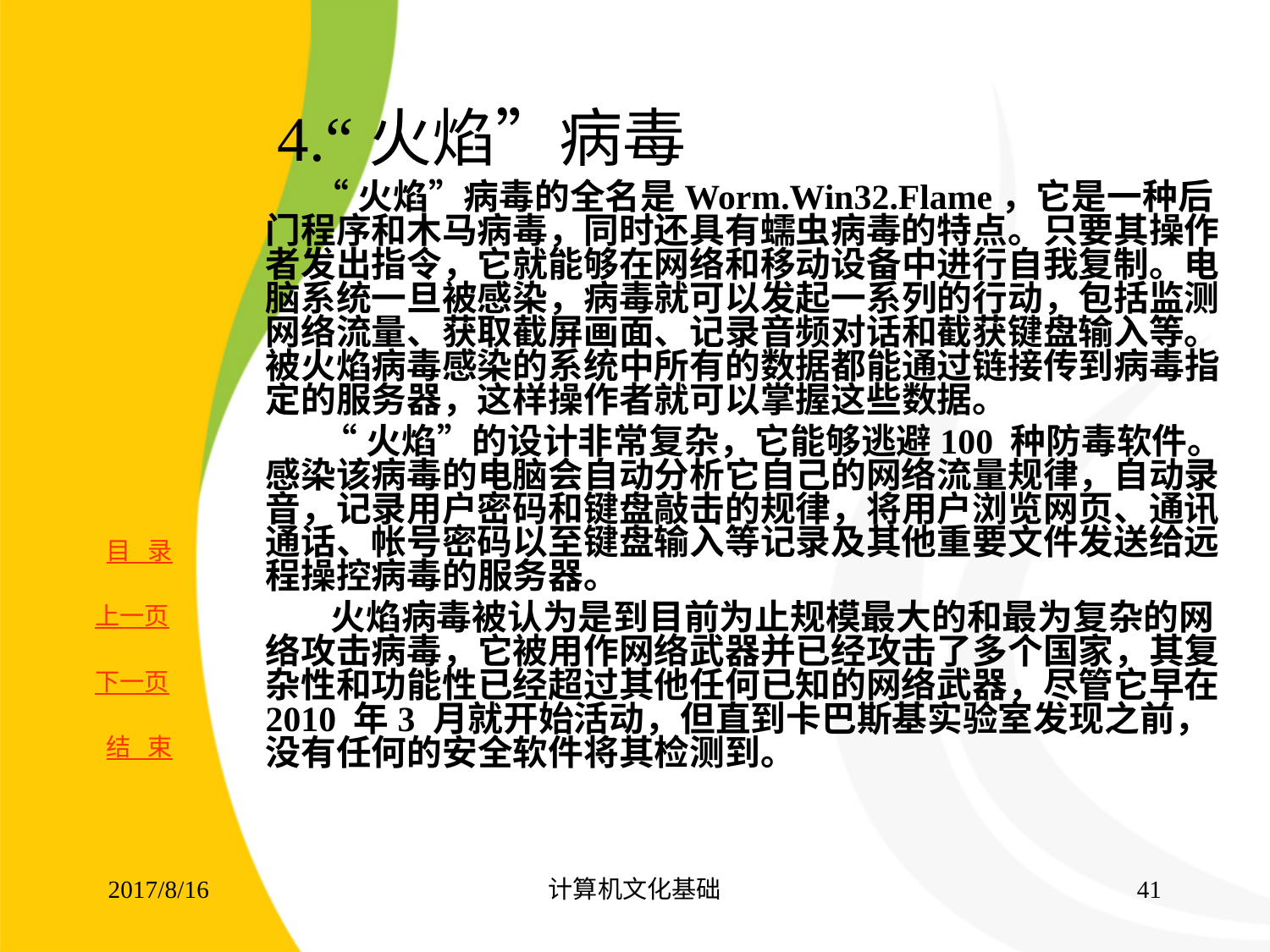

# 4.“火焰”病毒
               “火焰”病毒的全名是Worm.Win32.Flame，它是一种后门程序和木马病毒，同时还具有蠕虫病毒的特点。只要其操作者发出指令，它就能够在网络和移动设备中进行自我复制。电脑系统一旦被感染，病毒就可以发起一系列的行动，包括监测网络流量、获取截屏画面、记录音频对话和截获键盘输入等。被火焰病毒感染的系统中所有的数据都能通过链接传到病毒指定的服务器，这样操作者就可以掌握这些数据。
             “火焰”的设计非常复杂，它能够逃避100 种防毒软件。感染该病毒的电脑会自动分析它自己的网络流量规律，自动录音，记录用户密码和键盘敲击的规律，将用户浏览网页、通讯通话、帐号密码以至键盘输入等记录及其他重要文件发送给远程操控病毒的服务器。
             火焰病毒被认为是到目前为止规模最大的和最为复杂的网络攻击病毒，它被用作网络武器并已经攻击了多个国家，其复杂性和功能性已经超过其他任何已知的网络武器，尽管它早在2010 年3 月就开始活动，但直到卡巴斯基实验室发现之前，没有任何的安全软件将其检测到。
2017/8/16
计算机文化基础
41